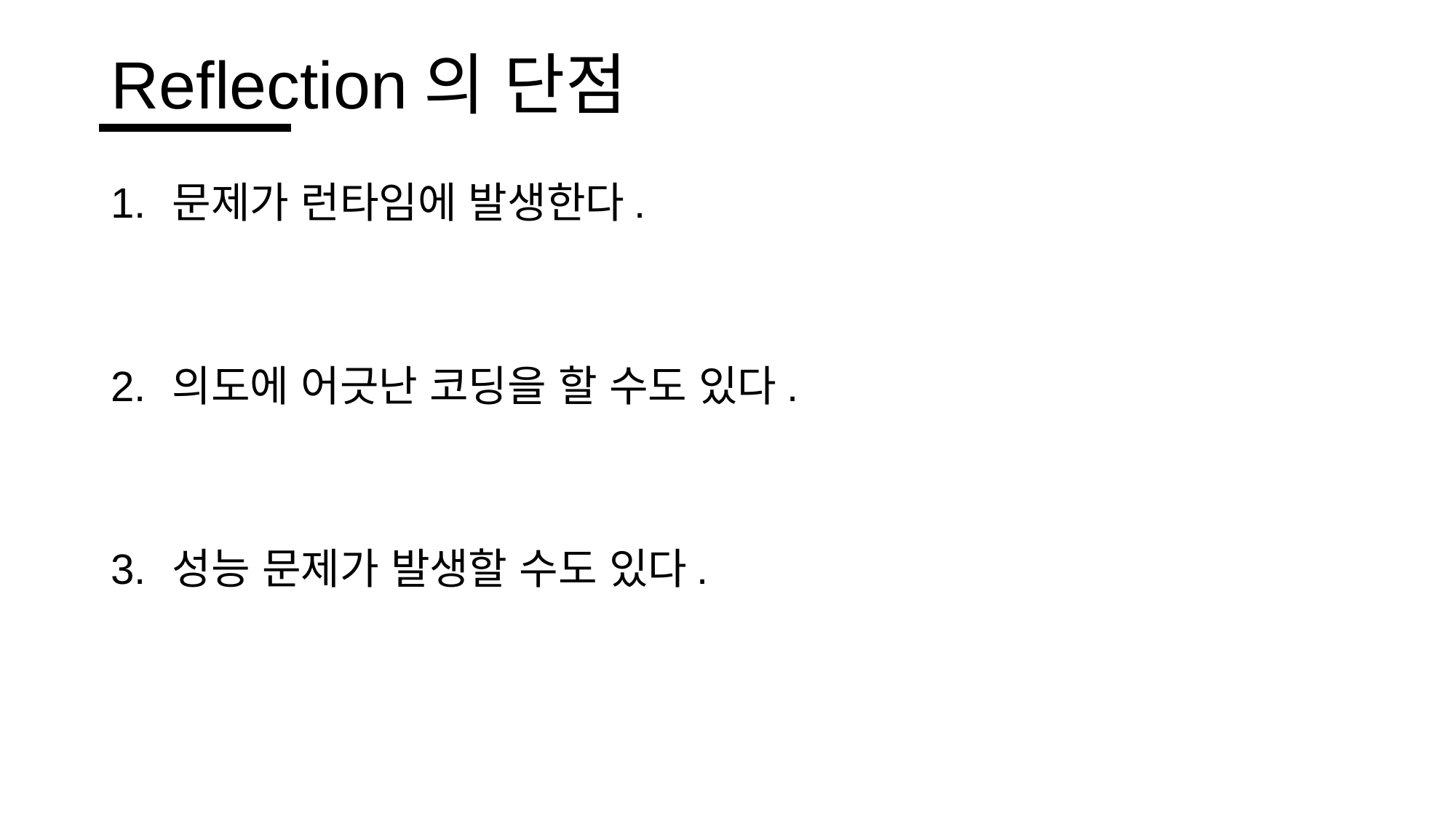

# Reflection의 단점

문제가 런타임에 발생한다.

의도에 어긋난 코딩을 할 수도 있다.

성능 문제가 발생할 수도 있다.